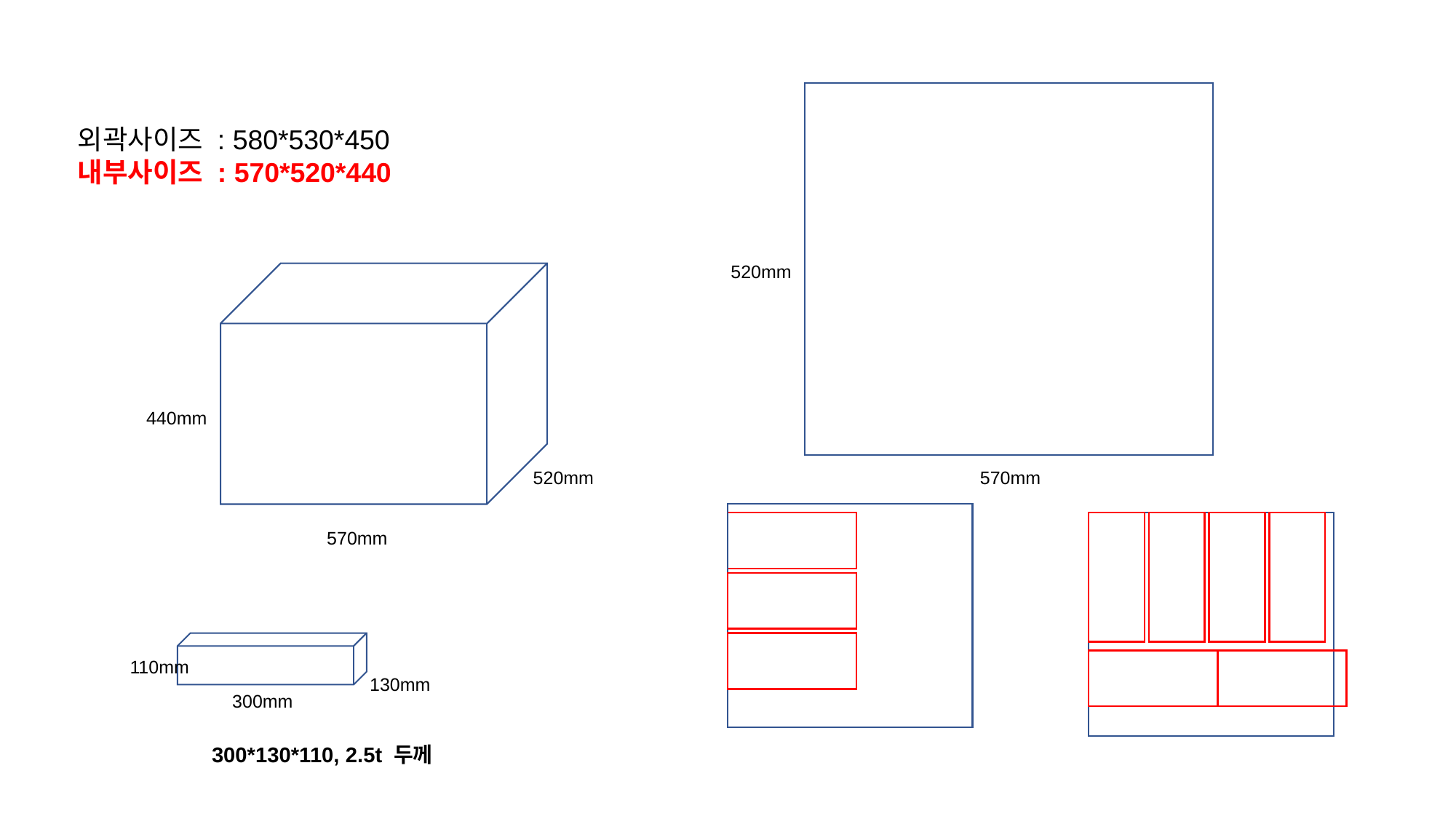

외곽사이즈 : 580*530*450
내부사이즈 : 570*520*440
520mm

440mm
520mm
570mm

570mm

110mm

130mm
300mm
300*130*110, 2.5t 두께